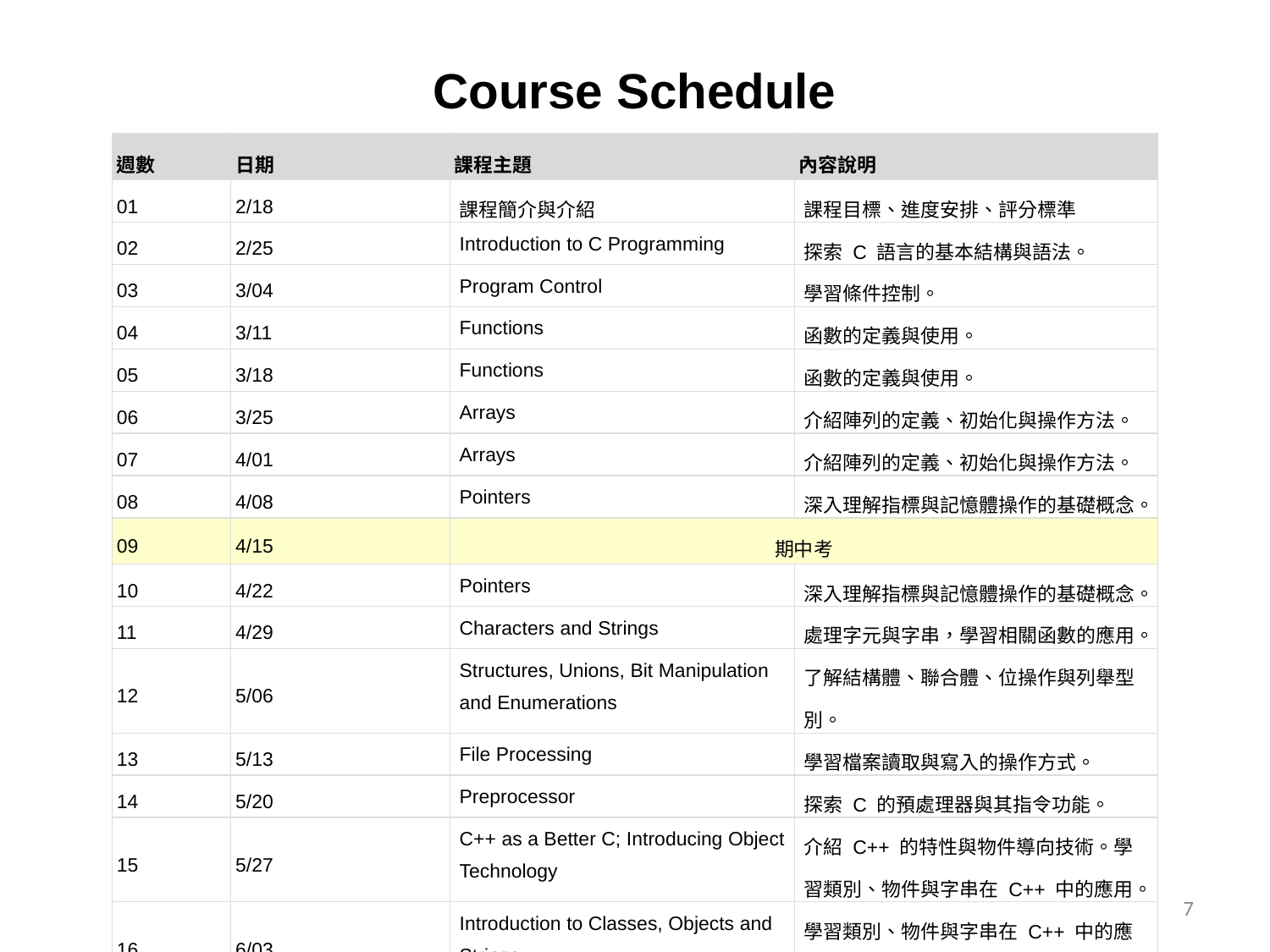

Course Schedule
| 週數 | 日期 | 課程主題 | 內容說明 |
| --- | --- | --- | --- |
| 01 | 2/18 | 課程簡介與介紹 | 課程目標、進度安排、評分標準 |
| 02 | 2/25 | Introduction to C Programming | 探索 C 語言的基本結構與語法。 |
| 03 | 3/04 | Program Control | 學習條件控制。 |
| 04 | 3/11 | Functions | 函數的定義與使用。 |
| 05 | 3/18 | Functions | 函數的定義與使用。 |
| 06 | 3/25 | Arrays | 介紹陣列的定義、初始化與操作方法。 |
| 07 | 4/01 | Arrays | 介紹陣列的定義、初始化與操作方法。 |
| 08 | 4/08 | Pointers | 深入理解指標與記憶體操作的基礎概念。 |
| 09 | 4/15 | 期中考 |  |
| 10 | 4/22 | Pointers | 深入理解指標與記憶體操作的基礎概念。 |
| 11 | 4/29 | Characters and Strings | 處理字元與字串，學習相關函數的應用。 |
| 12 | 5/06 | Structures, Unions, Bit Manipulation and Enumerations | 了解結構體、聯合體、位操作與列舉型別。 |
| 13 | 5/13 | File Processing | 學習檔案讀取與寫入的操作方式。 |
| 14 | 5/20 | Preprocessor | 探索 C 的預處理器與其指令功能。 |
| 15 | 5/27 | C++ as a Better C; Introducing Object Technology | 介紹 C++ 的特性與物件導向技術。學習類別、物件與字串在 C++ 中的應用。 |
| 16 | 6/03 | Introduction to Classes, Objects and Strings | 學習類別、物件與字串在 C++ 中的應用。 |
| 17 | 6/10 | Operator Overloading; Class string | 理解運算符重載與 string 類別的功能。 |
| 18 | 6/17 | 期末考 |  |
7